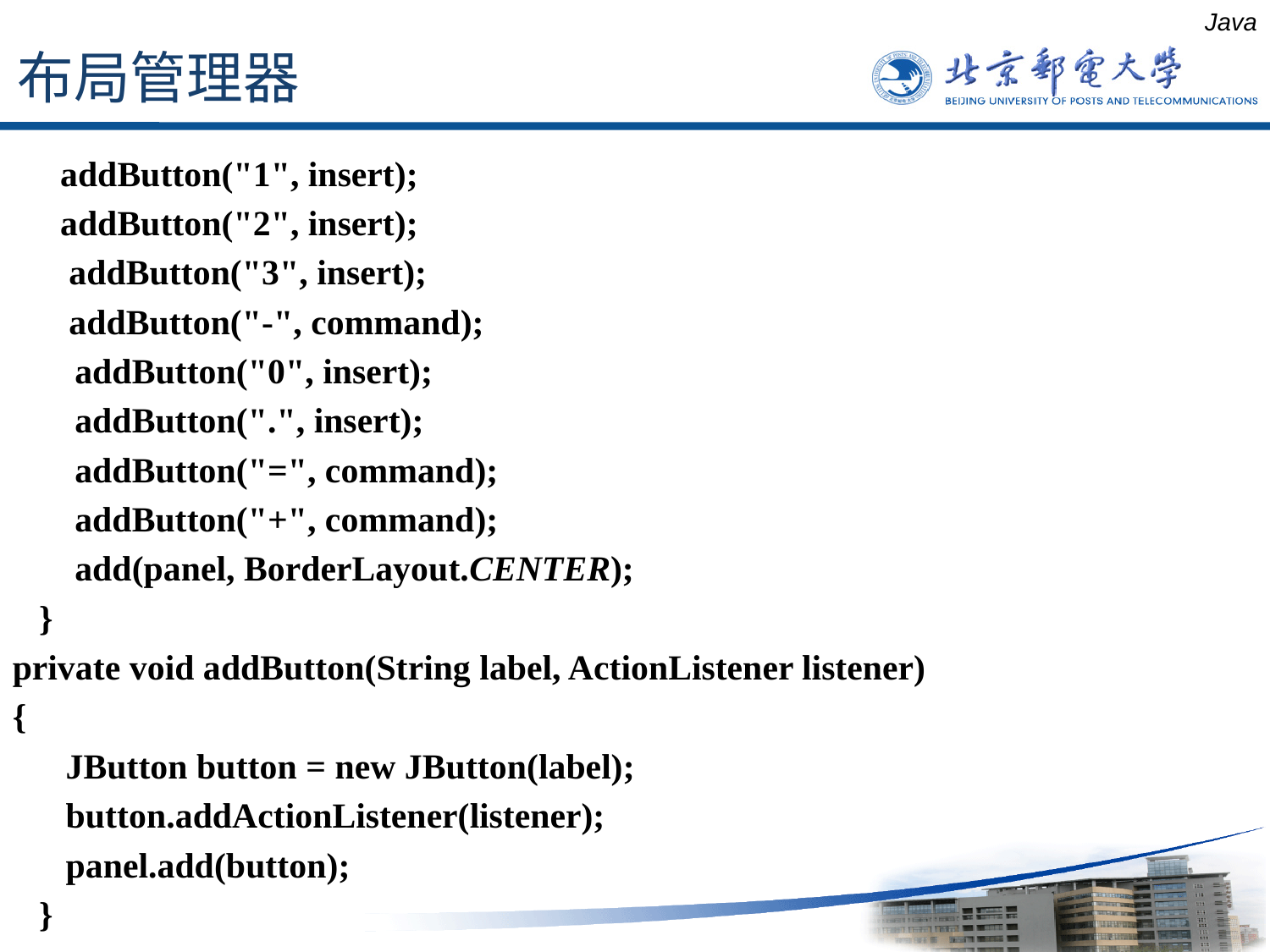

布局管理器
Java
 	addButton("1", insert);
	addButton("2", insert);
     	 addButton("3", insert);
	 addButton("-", command);
       addButton("0", insert);
       addButton(".", insert);
       addButton("=", command);
       addButton("+", command);
       add(panel, BorderLayout.CENTER);
   }
private void addButton(String label, ActionListener listener)
{
      JButton button = new JButton(label);
      button.addActionListener(listener);
      panel.add(button);
   }